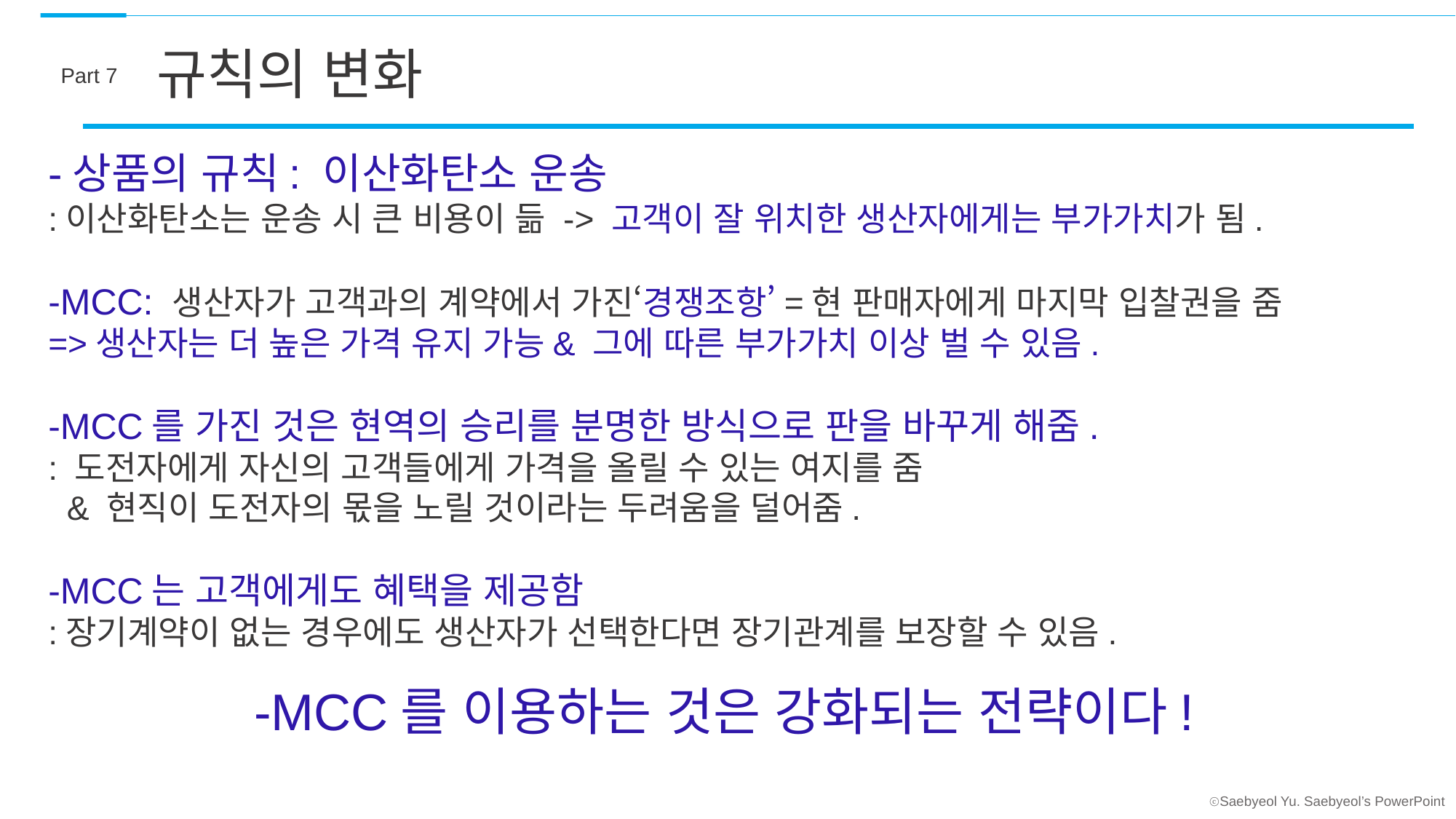

규칙의 변화
Part 7
-상품의 규칙: 이산화탄소 운송
:이산화탄소는 운송 시 큰 비용이 듦 -> 고객이 잘 위치한 생산자에게는 부가가치가 됨.

-MCC: 생산자가 고객과의 계약에서 가진‘경쟁조항’=현 판매자에게 마지막 입찰권을 줌
=>생산자는 더 높은 가격 유지 가능& 그에 따른 부가가치 이상 벌 수 있음.

-MCC를 가진 것은 현역의 승리를 분명한 방식으로 판을 바꾸게 해줌.
: 도전자에게 자신의 고객들에게 가격을 올릴 수 있는 여지를 줌
  & 현직이 도전자의 몫을 노릴 것이라는 두려움을 덜어줌.

-MCC는 고객에게도 혜택을 제공함
:장기계약이 없는 경우에도 생산자가 선택한다면 장기관계를 보장할 수 있음.
-MCC를 이용하는 것은 강화되는 전략이다!